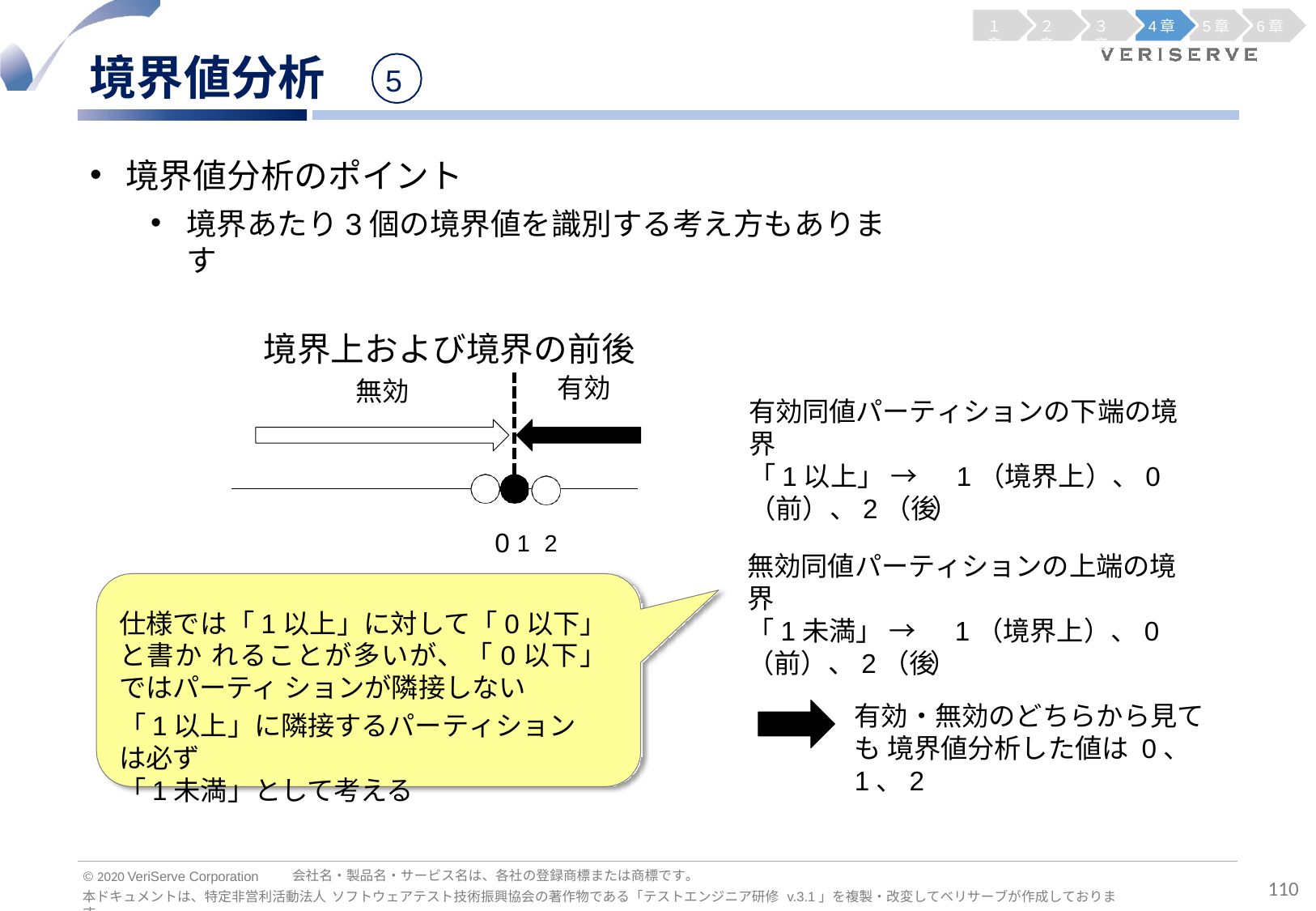

１章
２章
３章
4章
5章
6章
境界値分析

5
境界値分析のポイント
境界あたり3個の境界値を識別する考え方もあります

境界上および境界の前後
有効

無効
有効同値パーティションの下端の境界
「1以上」 → 1（境界上）、0（前）、2（後 ）

0 1 2

仕様では「1以上」に対して「0以下」と書か れることが多いが、「0以下」ではパーティ ションが隣接しない
無効同値パーティションの上端の境界
「1未満」 → 1（境界上）、0（前）、2（後 ）

有効・無効のどちらから見ても 境界値分析した値は 0、1、2

「1以上」に隣接するパーティションは必ず
「1未満」として考える

会社名・製品名・サービス名は、各社の登録商標または商標です。
© 2020 VeriServe Corporation
110
本ドキュメントは、特定非営利活動法人 ソフトウェアテスト技術振興協会の著作物である「テストエンジニア研修 v.3.1」を複製・改変してベリサーブが作成しております。